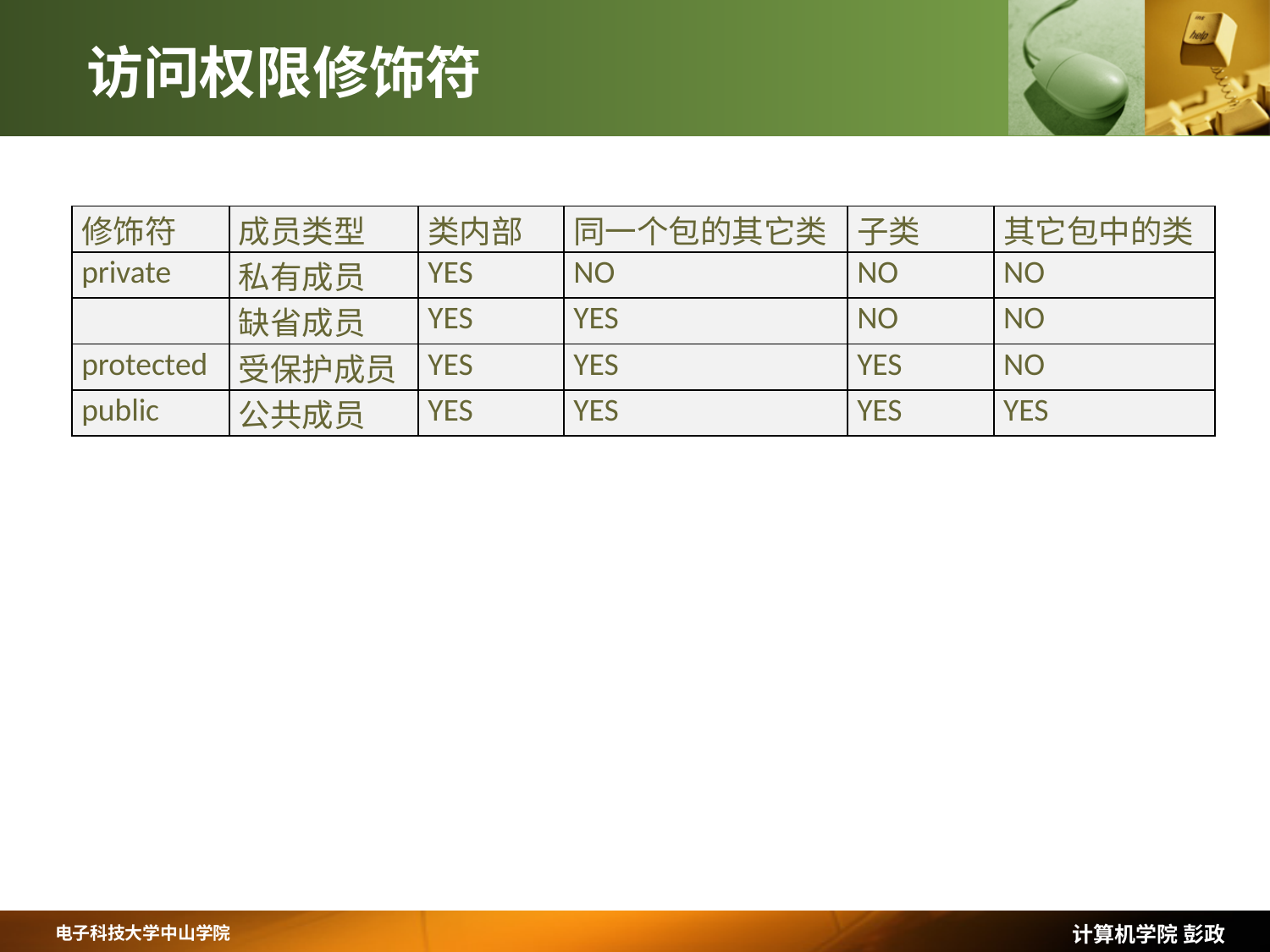

# 访问权限修饰符
| 修饰符 | 成员类型 | 类内部 | 同一个包的其它类 | 子类 | 其它包中的类 |
| --- | --- | --- | --- | --- | --- |
| private | 私有成员 | YES | NO | NO | NO |
|  | 缺省成员 | YES | YES | NO | NO |
| protected | 受保护成员 | YES | YES | YES | NO |
| public | 公共成员 | YES | YES | YES | YES |
计算机学院 彭政
电子科技大学中山学院